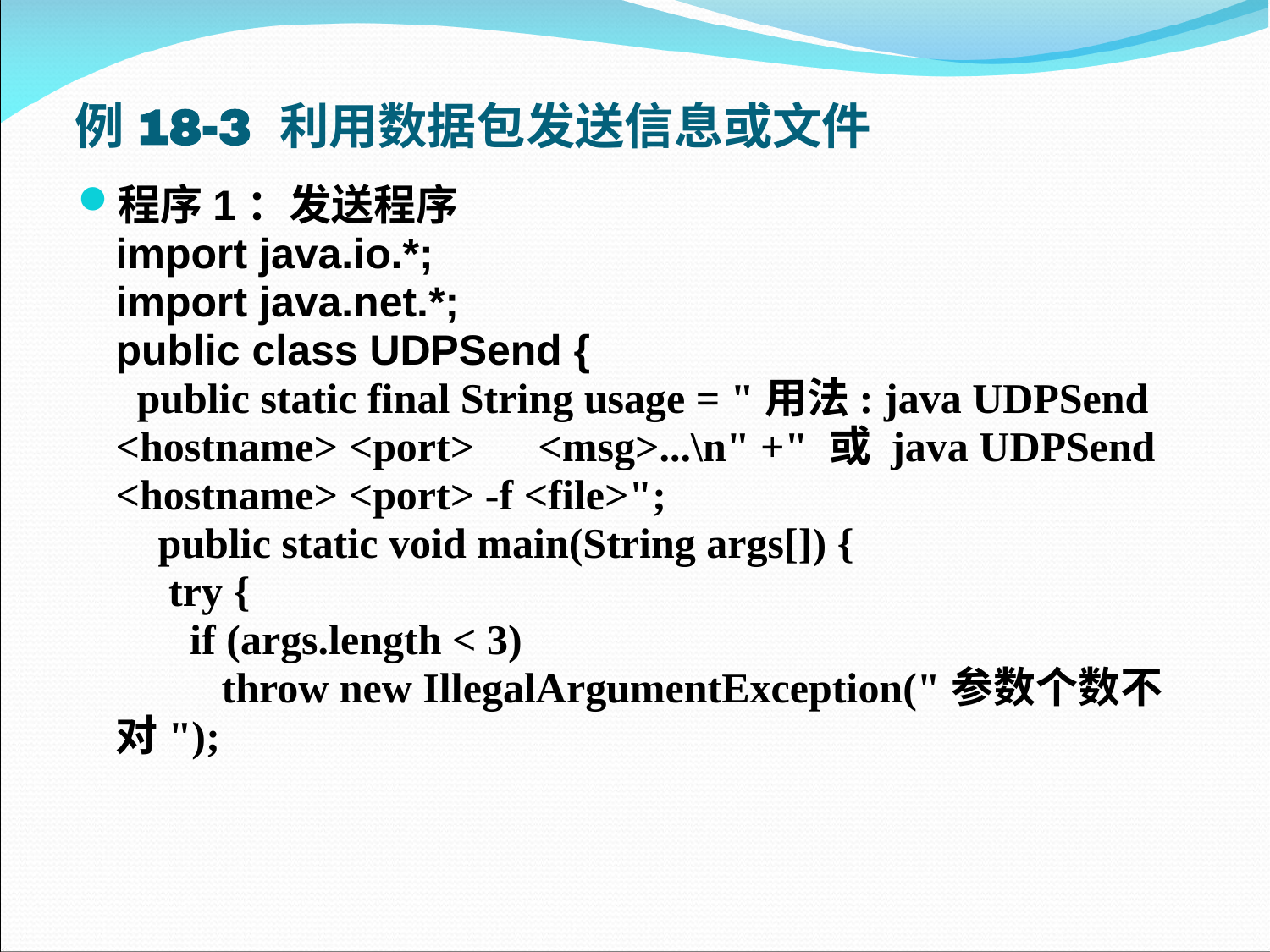

# 例18-3 利用数据包发送信息或文件
程序1：发送程序
import java.io.*;
import java.net.*;
public class UDPSend {
  public static final String usage = "用法: java UDPSend <hostname> <port>      <msg>...\n" +" 或 java UDPSend <hostname> <port> -f <file>";
    public static void main(String args[]) {
     try { 
       if (args.length < 3) 
          throw new IllegalArgumentException("参数个数不对");